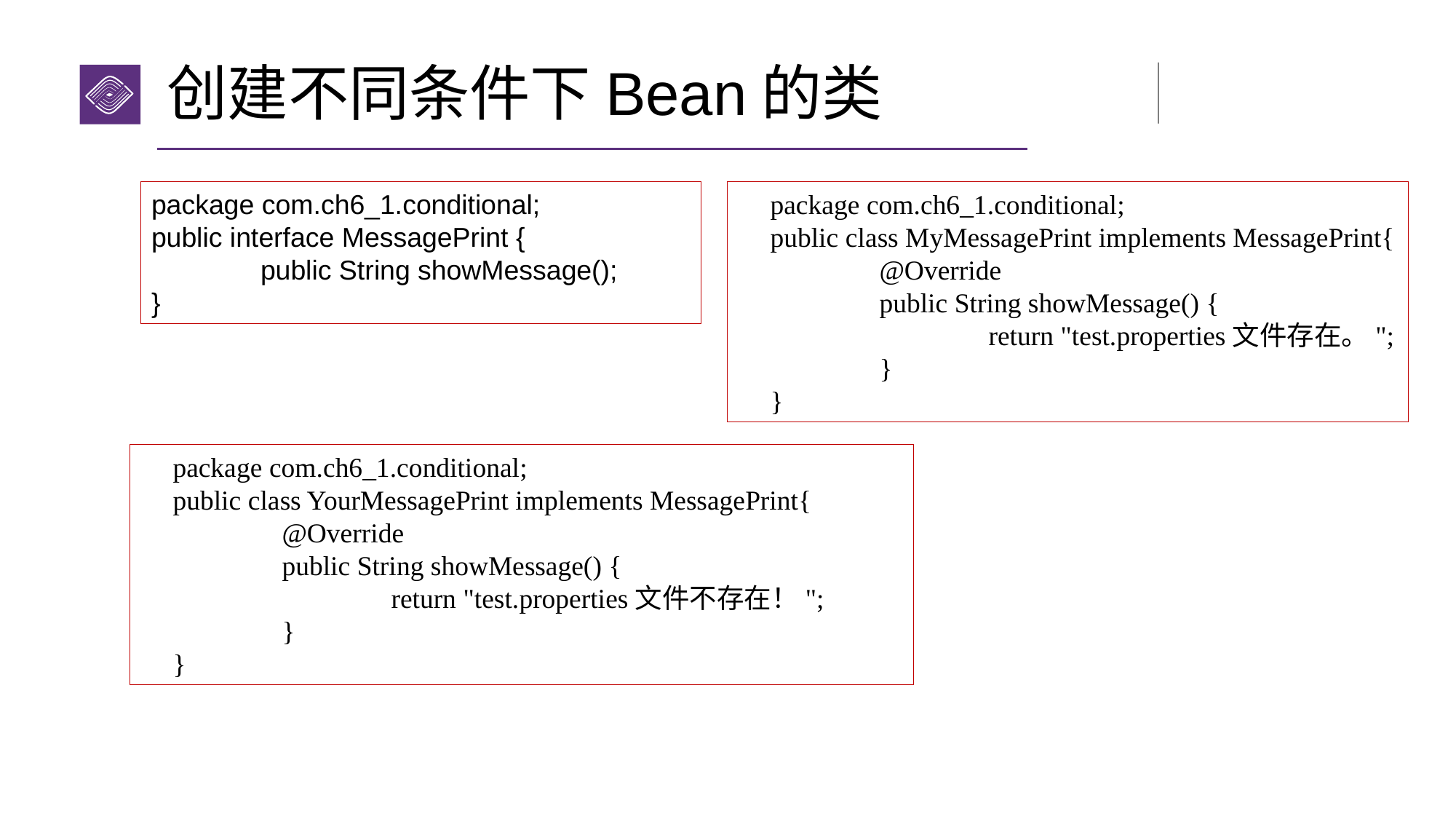

# 创建不同条件下Bean的类
package com.ch6_1.conditional;
public interface MessagePrint {
	public String showMessage();
}
package com.ch6_1.conditional;
public class MyMessagePrint implements MessagePrint{
	@Override
	public String showMessage() {
		return "test.properties文件存在。";
	}
}
package com.ch6_1.conditional;
public class YourMessagePrint implements MessagePrint{
	@Override
	public String showMessage() {
		return "test.properties文件不存在！";
	}
}
46